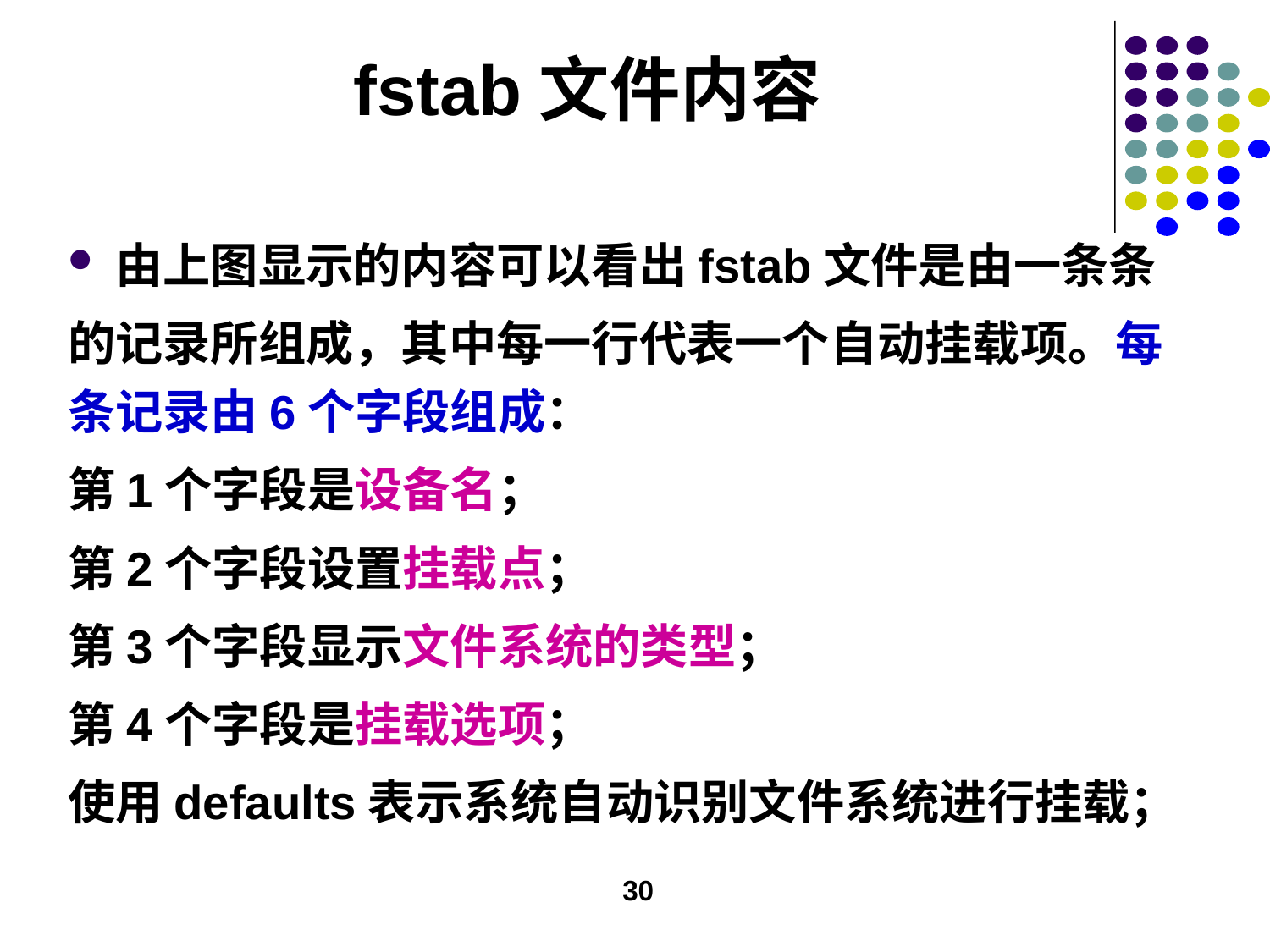

# fstab文件内容
由上图显示的内容可以看出fstab文件是由一条条
的记录所组成，其中每一行代表一个自动挂载项。每条记录由6个字段组成：
第1个字段是设备名；
第2个字段设置挂载点；
第3个字段显示文件系统的类型；
第4个字段是挂载选项；
使用defaults表示系统自动识别文件系统进行挂载；
30